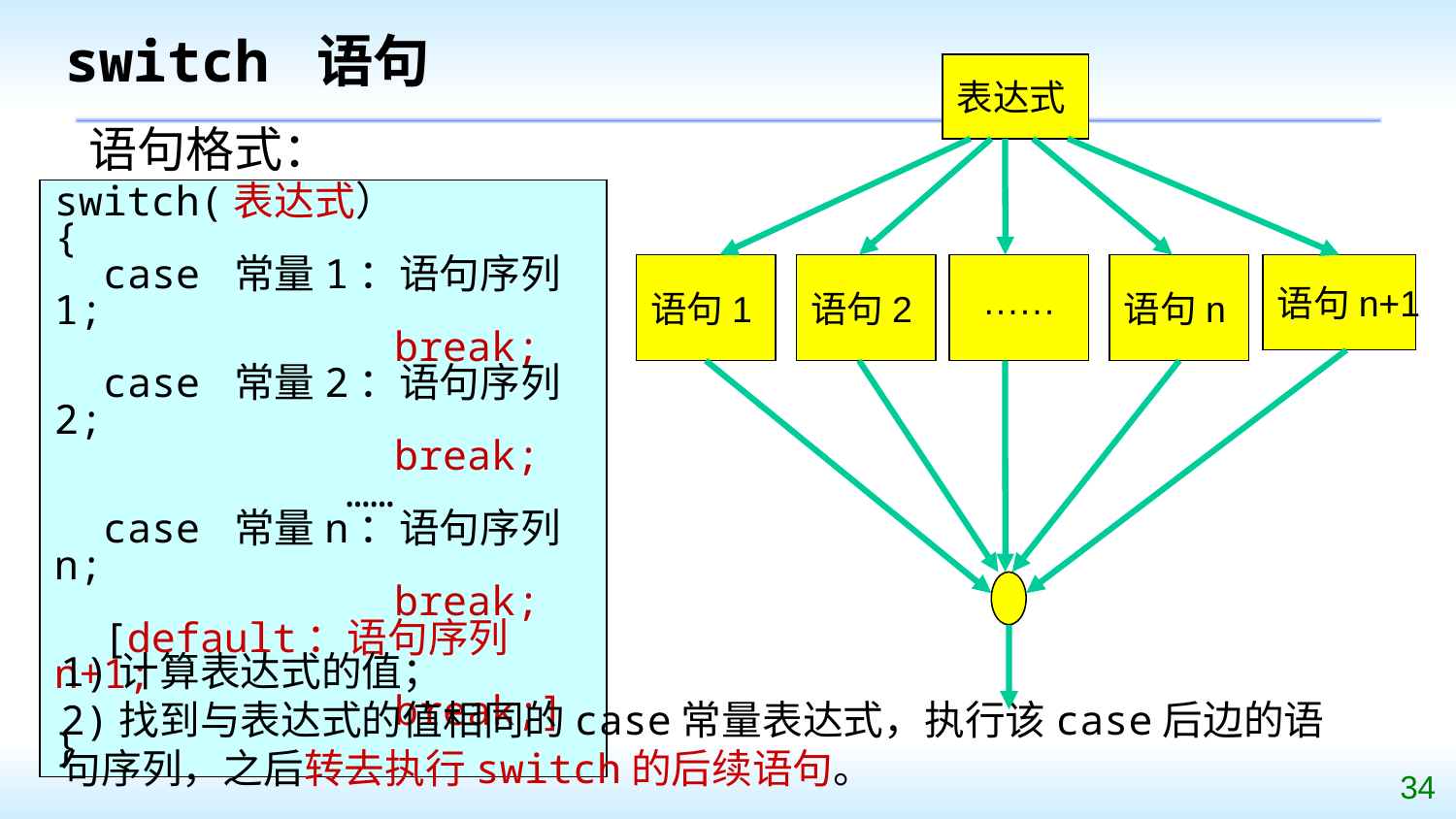

switch 语句
表达式

语句1
语句2
······
语句n
语句n+1

语句格式：
switch(表达式）
{
  case 常量1：语句序列1;
              break;
  case 常量2：语句序列2;
              break;
            ……
  case 常量n：语句序列n;
              break;
  [default：语句序列n+1;
              break;]
}
1)计算表达式的值；
2)找到与表达式的值相同的case常量表达式，执行该case后边的语句序列，之后转去执行switch的后续语句。
34